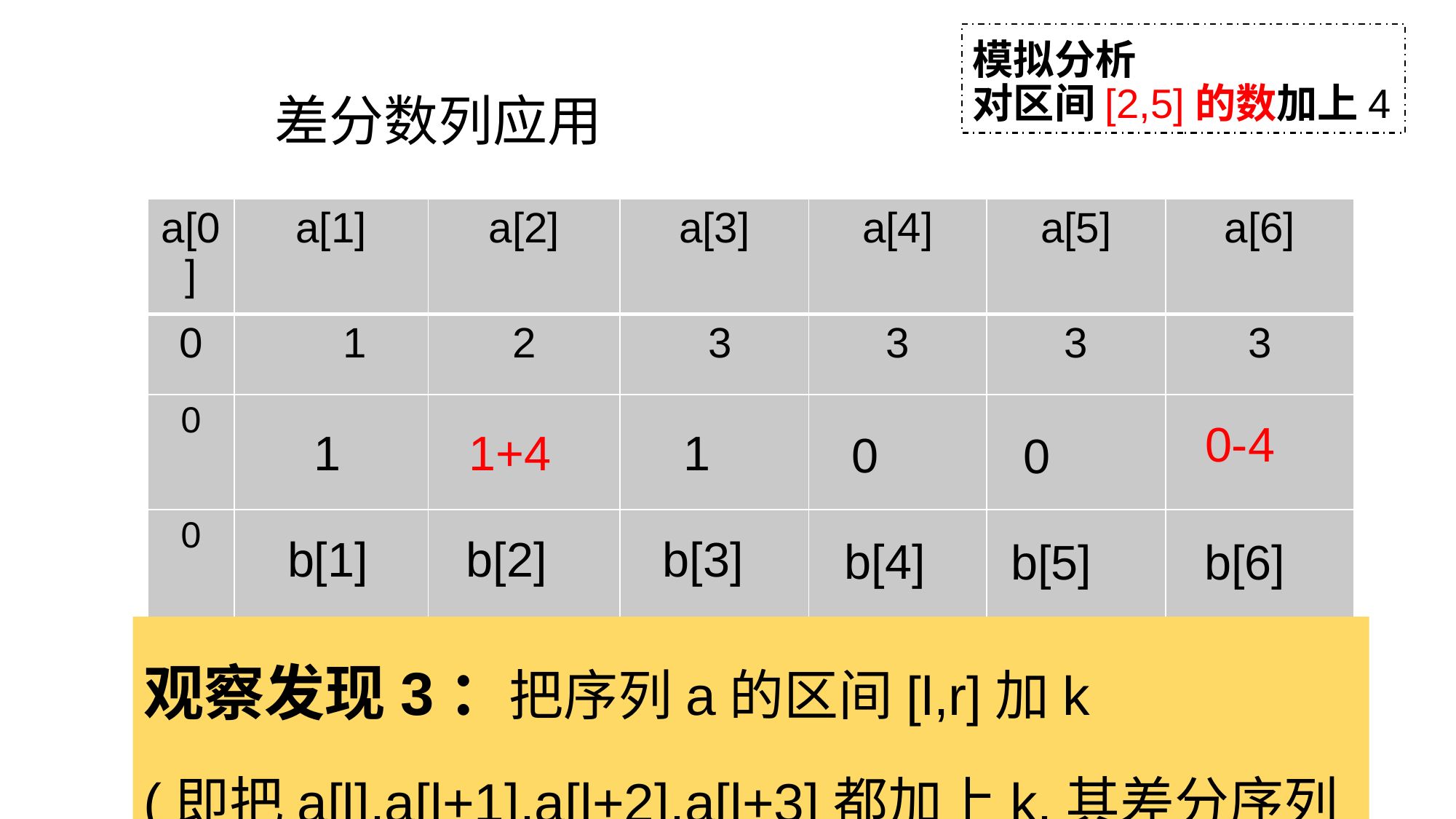

# 差分数列应用
模拟分析
对区间[2,5]的数加上4

| a[0] | a[1] | a[2] | a[3] | a[4] | a[5] | a[6] |
| --- | --- | --- | --- | --- | --- | --- |
| 0 | 1 | 2 | 3 | 3 | 3 | 3 |
| 0 |  |  |  |  |  |  |
| 0 |  |  |  |  |  |  |
0-4
1
1+4
1
0
0
b[1]
b[2]
b[3]
b[4]
b[5]
b[6]

观察发现3：把序列a的区间[l,r]加k

(即把a[l],a[l+1],a[l+2],a[l+3]都加上k,其差分序列变化为b[l]+k, b[r+1]-k，其他位置不变。